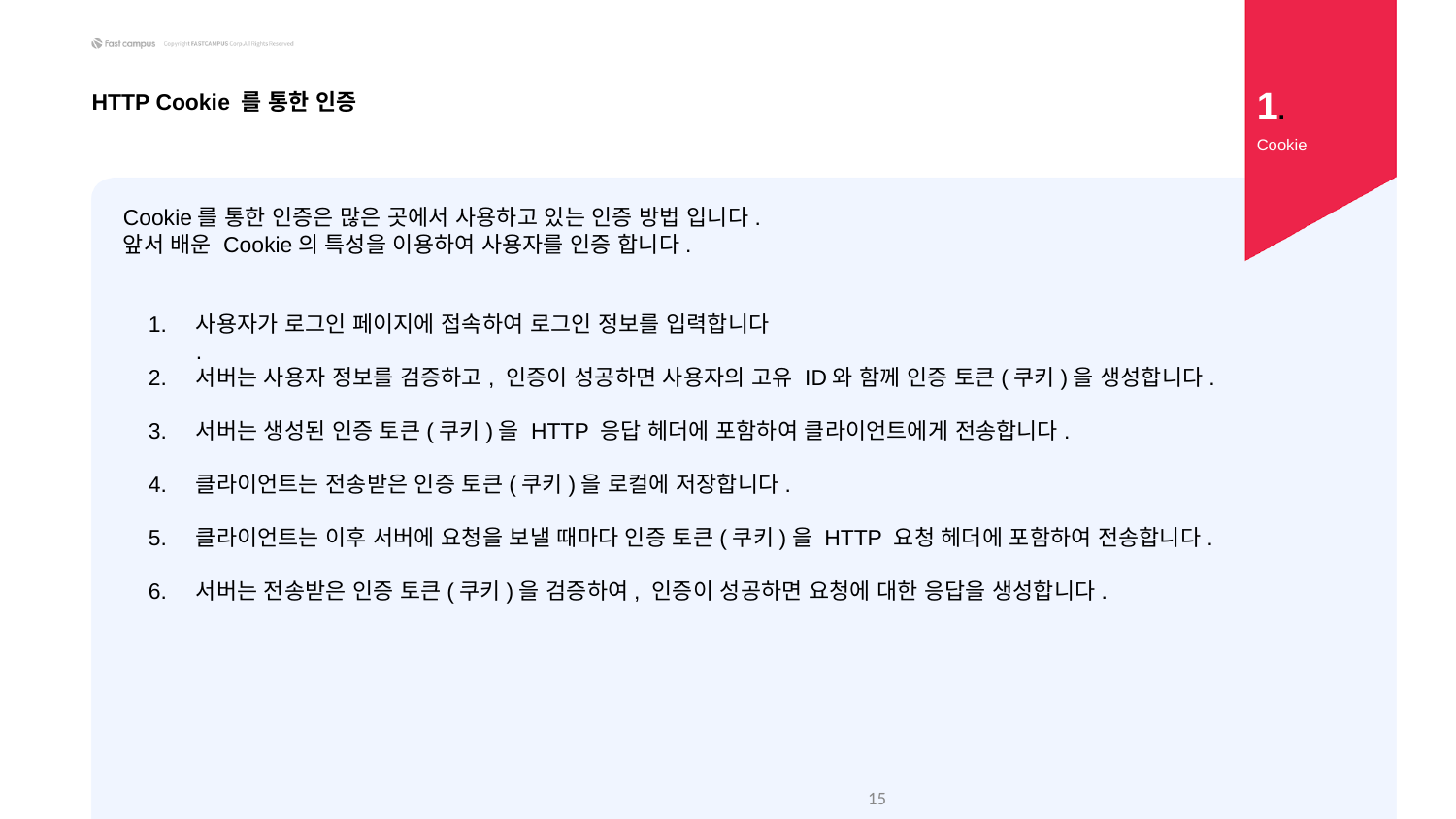

1.
HTTP Cookie 를 통한 인증
Cookie
Cookie를 통한 인증은 많은 곳에서 사용하고 있는 인증 방법 입니다.
앞서 배운 Cookie의 특성을 이용하여 사용자를 인증 합니다.

사용자가 로그인 페이지에 접속하여 로그인 정보를 입력합니다
.
서버는 사용자 정보를 검증하고, 인증이 성공하면 사용자의 고유 ID와 함께 인증 토큰(쿠키)을 생성합니다.
서버는 생성된 인증 토큰(쿠키)을 HTTP 응답 헤더에 포함하여 클라이언트에게 전송합니다.
클라이언트는 전송받은 인증 토큰(쿠키)을 로컬에 저장합니다.
클라이언트는 이후 서버에 요청을 보낼 때마다 인증 토큰(쿠키)을 HTTP 요청 헤더에 포함하여 전송합니다.
서버는 전송받은 인증 토큰(쿠키)을 검증하여, 인증이 성공하면 요청에 대한 응답을 생성합니다.

15